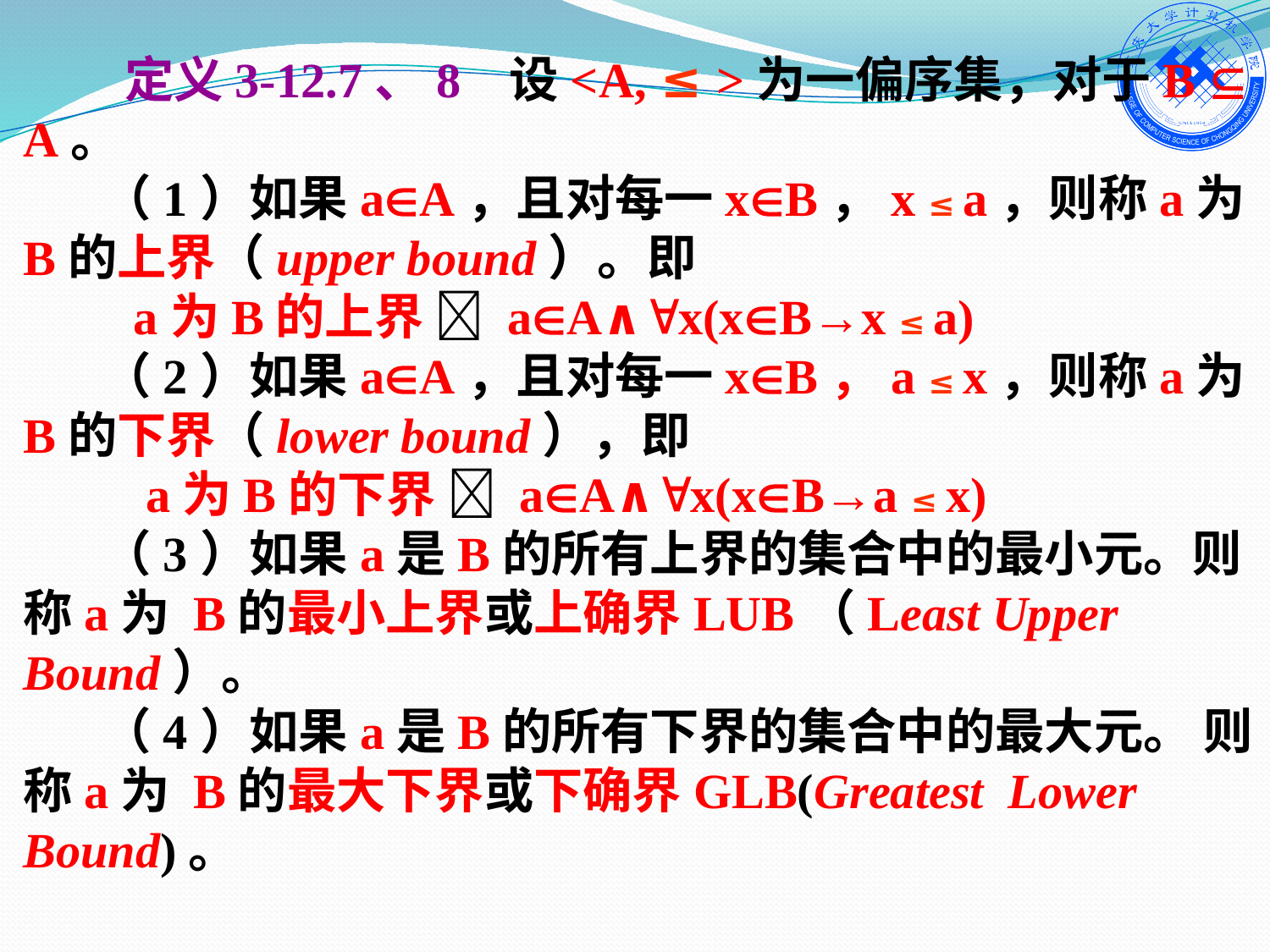

定义3-12.7、8   设<A, ≤ >为一偏序集，对于B ⊆ A。
      （1）如果a∈A，且对每一x∈B，x ≤ a，则称a为B的上界（upper bound）。即
         a为B的上界 ⇔ a∈A∧∀x(x∈B→x ≤ a)
      （2）如果a∈A，且对每一x∈B，a ≤ x，则称a为B的下界（lower bound），即
          a为B的下界 ⇔ a∈A∧∀x(x∈B→a ≤ x)
      （3）如果a是B的所有上界的集合中的最小元。则称a为 B的最小上界或上确界LUB（Least Upper Bound）。
      （4）如果a是B的所有下界的集合中的最大元。 则称a为 B的最大下界或下确界GLB(Greatest  Lower Bound)。